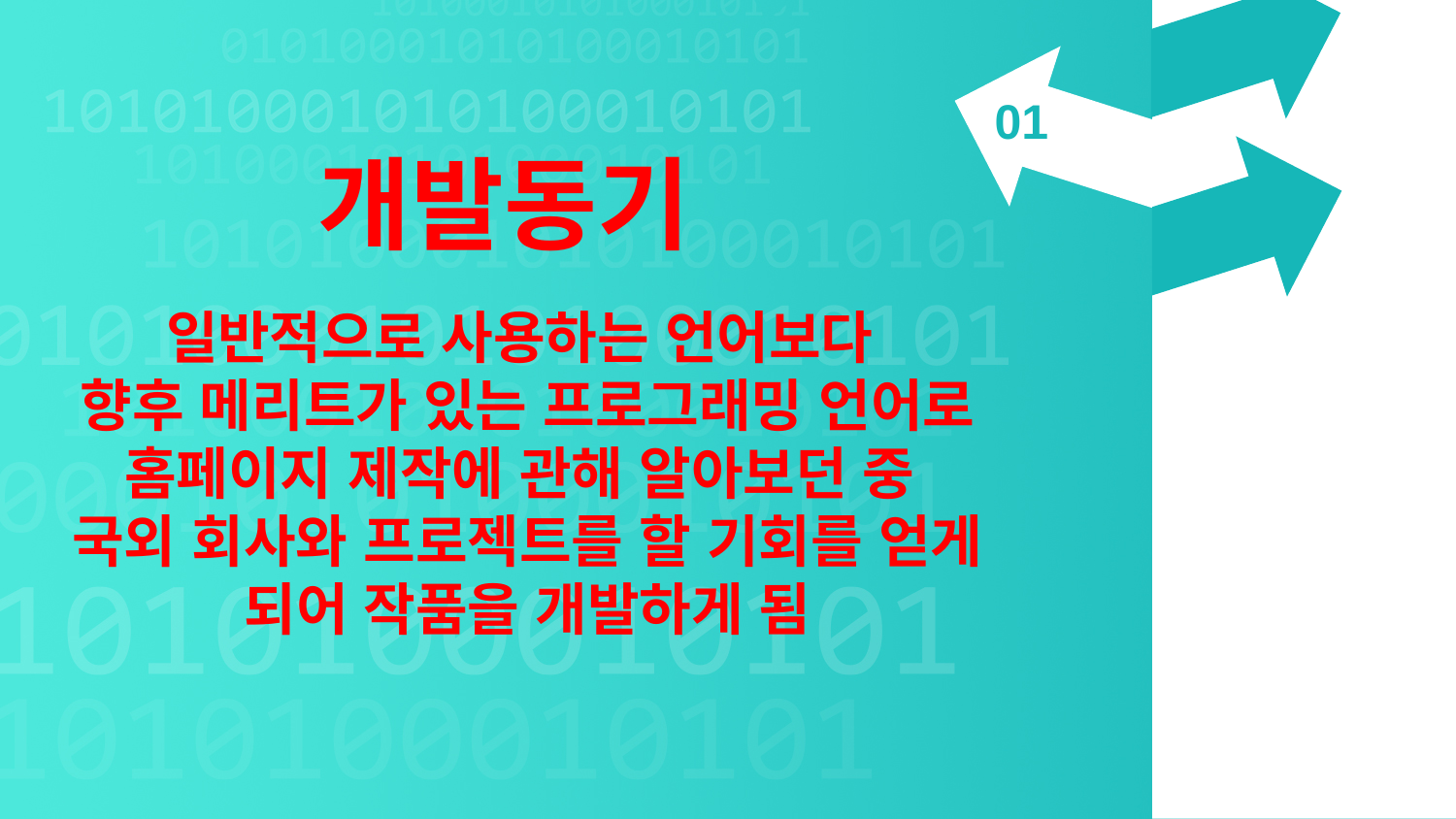

01
개발동기

일반적으로 사용하는 언어보다
향후 메리트가 있는 프로그래밍 언어로 홈페이지 제작에 관해 알아보던 중
국외 회사와 프로젝트를 할 기회를 얻게 되어 작품을 개발하게 됨